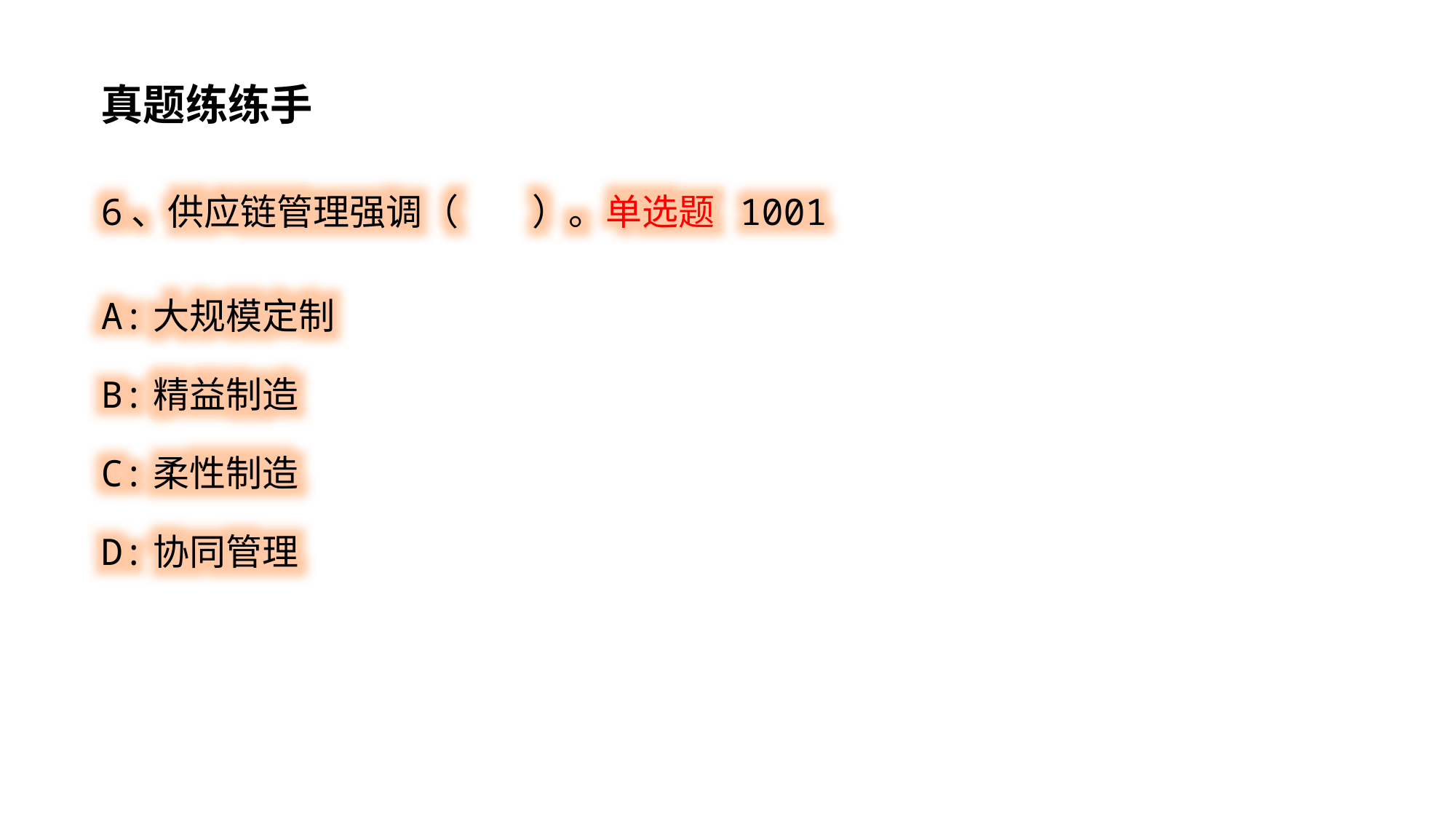

真题练练手
6、供应链管理强调（         ）。单选题  1001

A:大规模定制

B:精益制造

C:柔性制造

D:协同管理